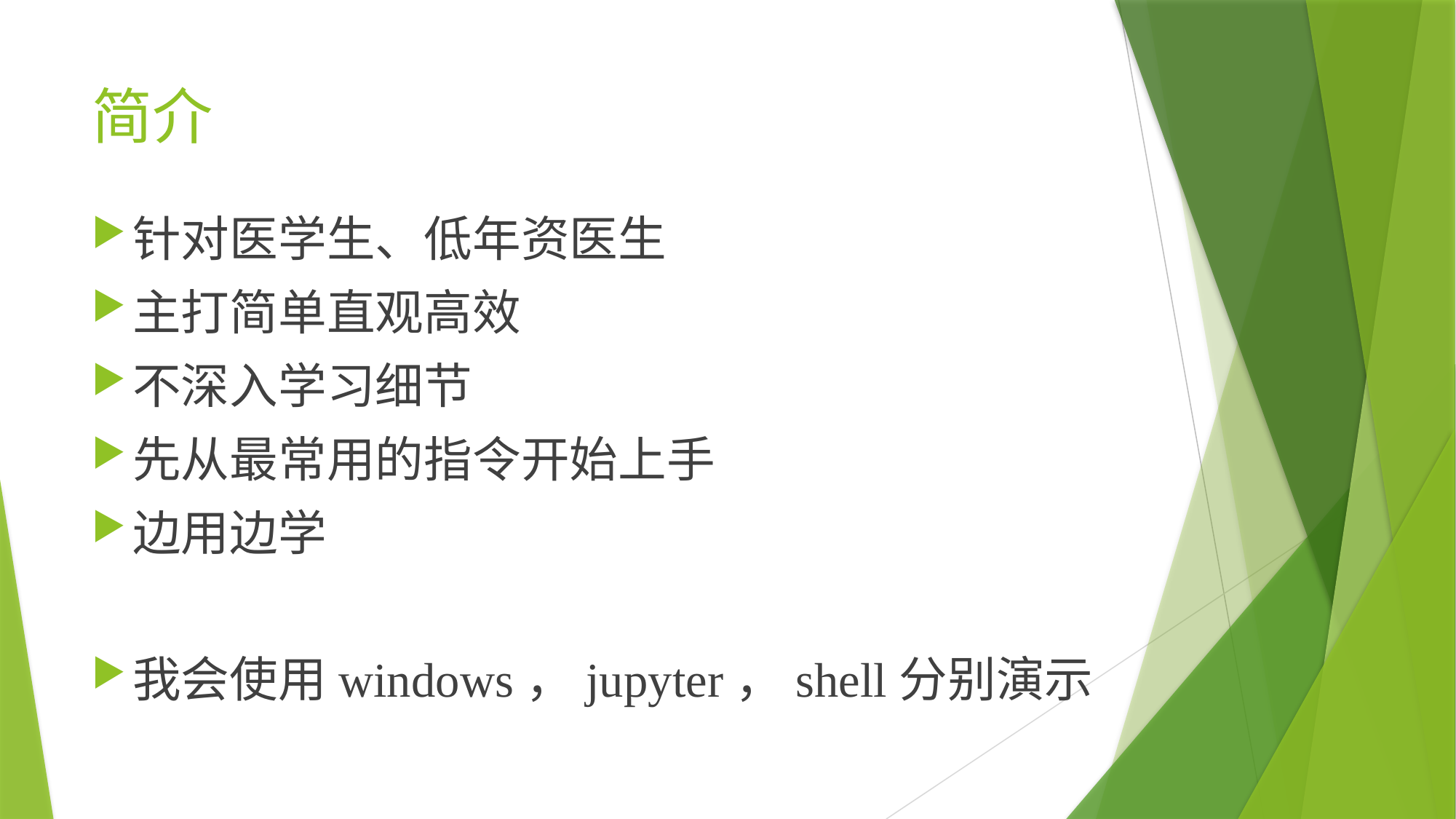

# 简介
针对医学生、低年资医生
主打简单直观高效
不深入学习细节
先从最常用的指令开始上手
边用边学

我会使用windows，jupyter，shell分别演示